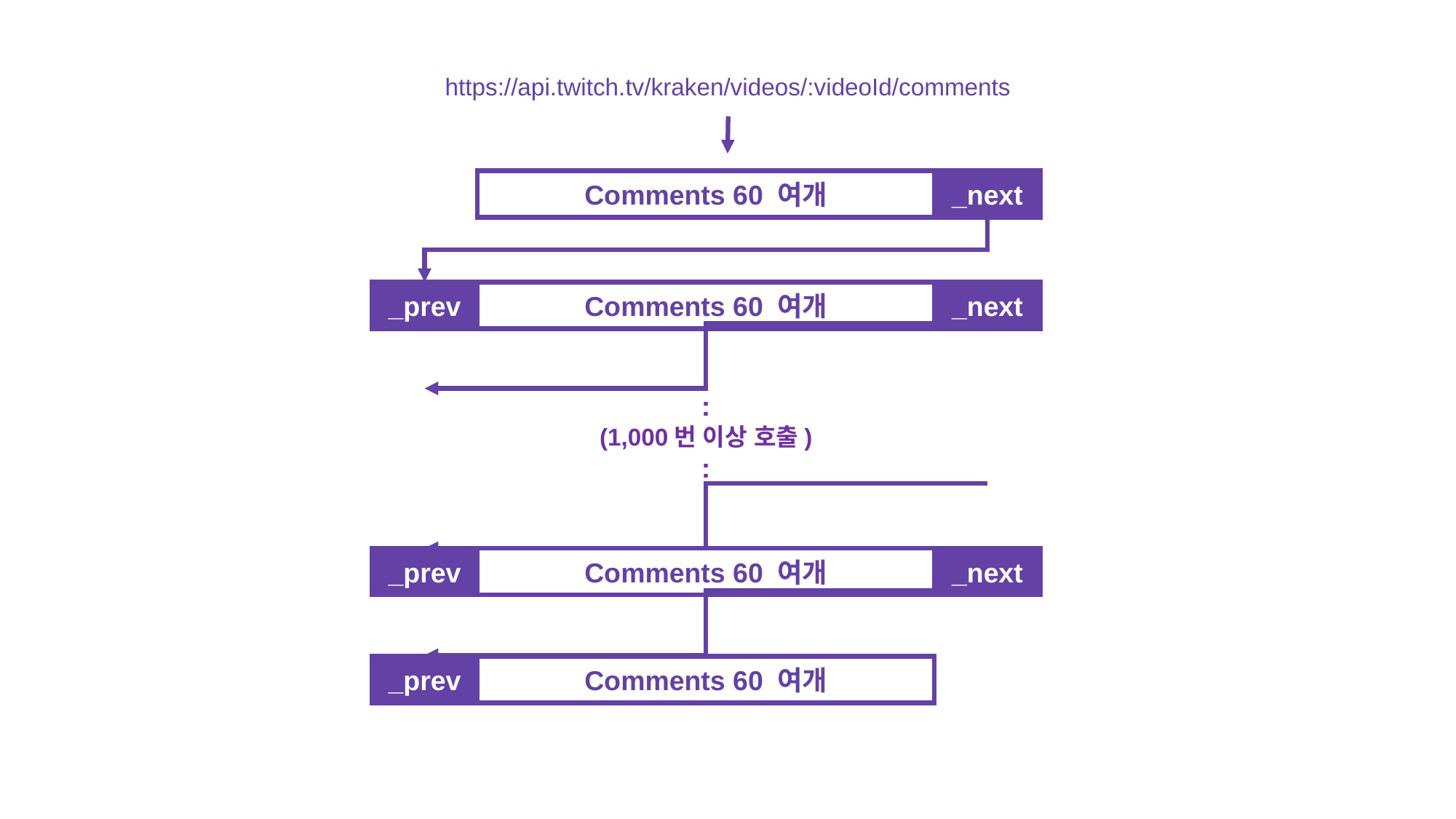

https://api.twitch.tv/kraken/videos/:videoId/comments
_next
Comments 60 여개
_prev
_next
Comments 60 여개
:
(1,000번 이상 호출)
:
_prev
_next
Comments 60 여개
_prev
Comments 60 여개